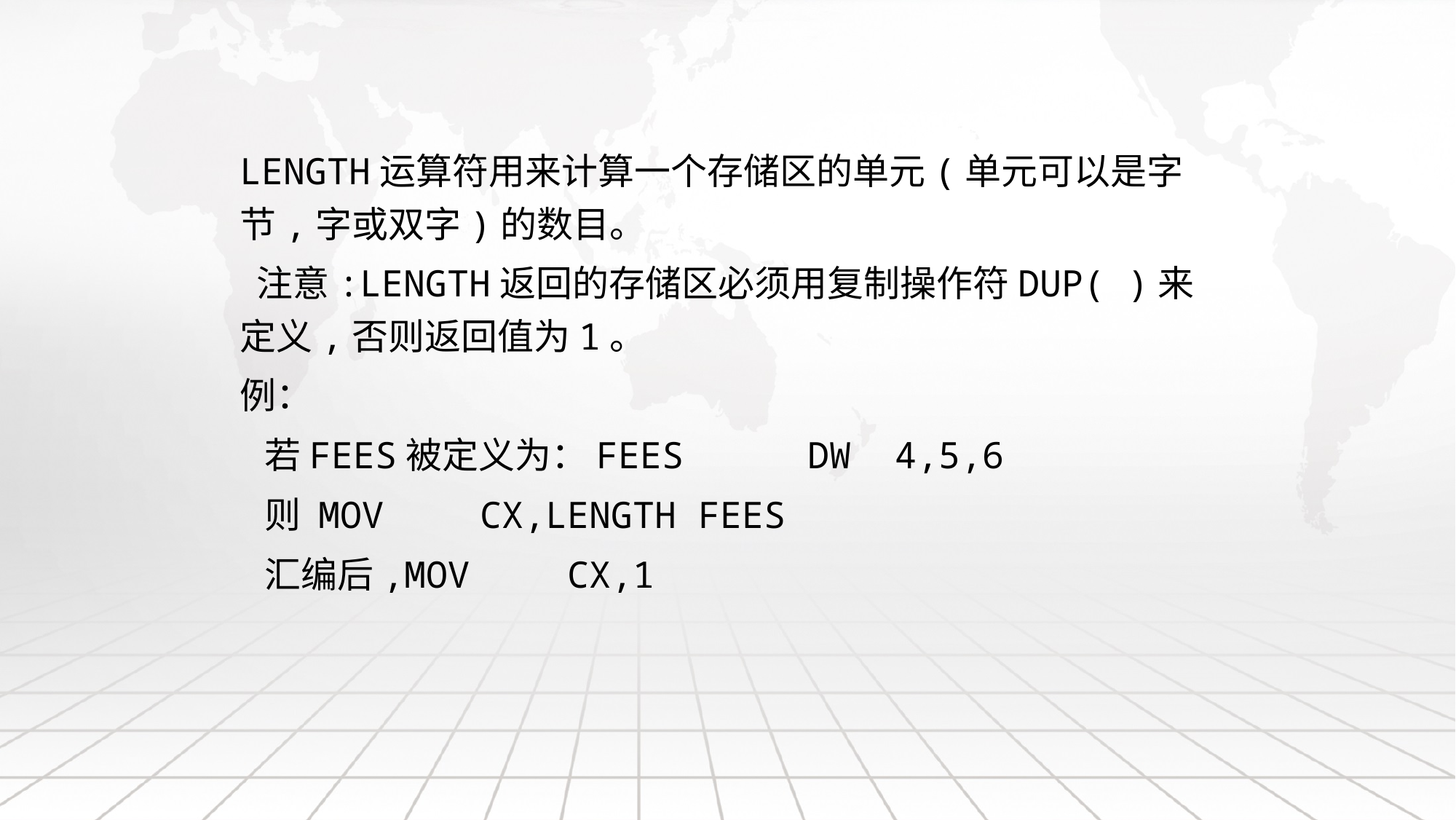

LENGTH运算符用来计算一个存储区的单元(单元可以是字节,字或双字)的数目。
 注意:LENGTH返回的存储区必须用复制操作符DUP( )来定义,否则返回值为1。
例：
  若FEES被定义为：FEES	 DW	4,5,6
  则 MOV	 CX,LENGTH FEES
  汇编后,MOV	CX,1